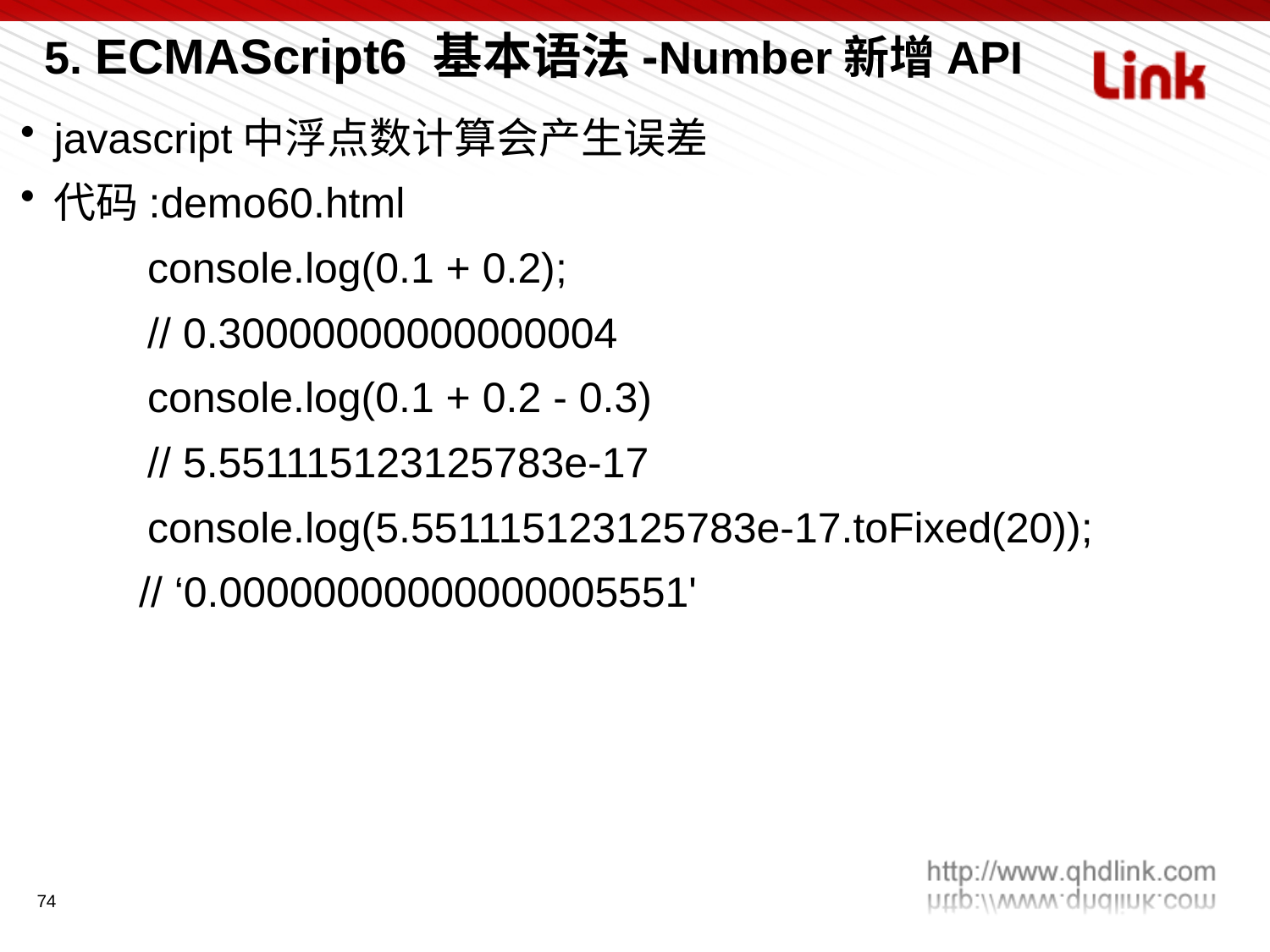

5. ECMAScript6 基本语法-Number新增API
javascript中浮点数计算会产生误差
代码:demo60.html
        	console.log(0.1 + 0.2);
	// 0.30000000000000004
	console.log(0.1 + 0.2 - 0.3)
	// 5.551115123125783e-17
	console.log(5.551115123125783e-17.toFixed(20));
          // ‘0.00000000000000005551'
74